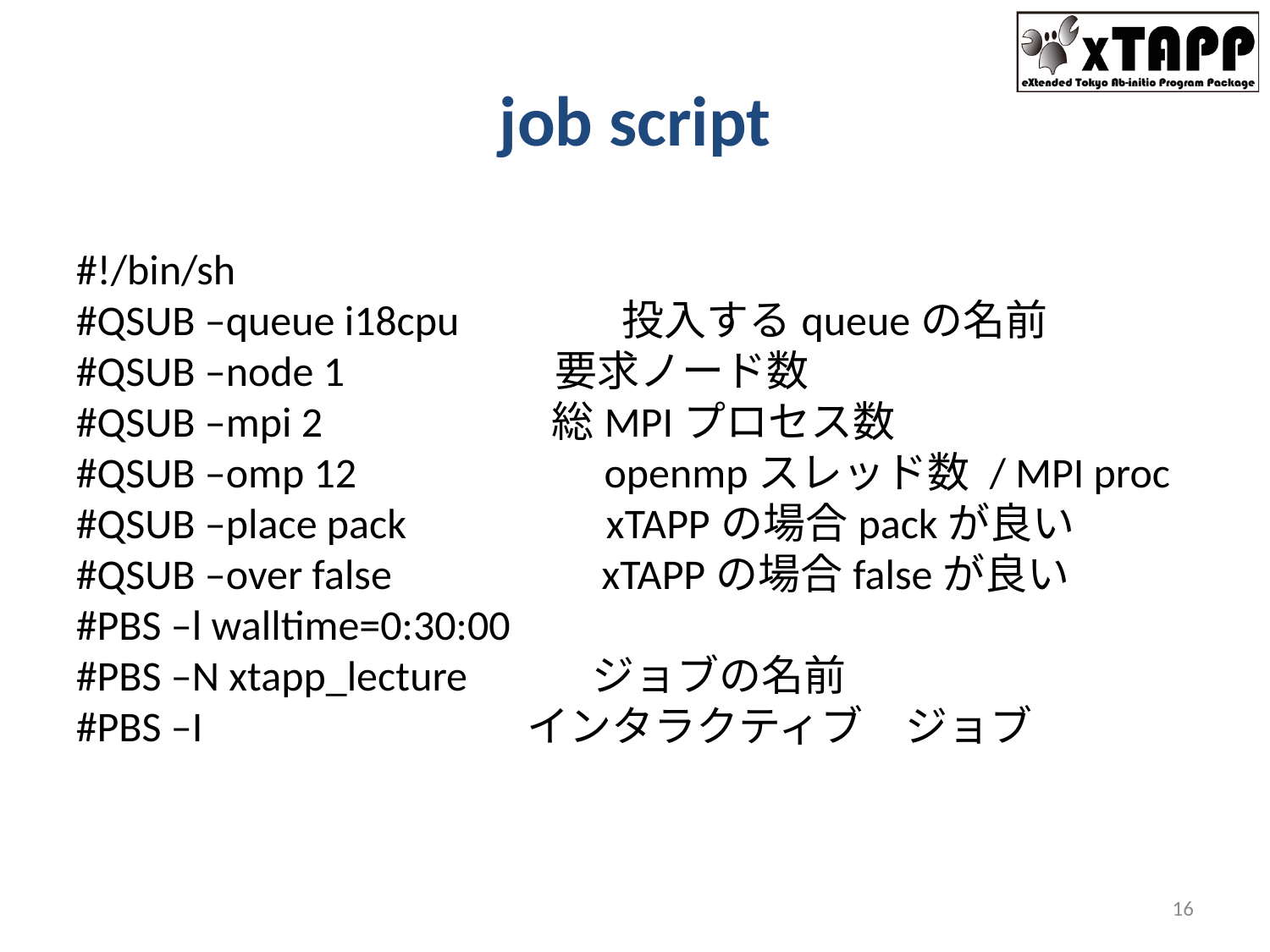

# job script
#!/bin/sh
#QSUB –queue i18cpu                投入するqueueの名前
#QSUB –node 1                     要求ノード数
#QSUB –mpi 2                       総MPIプロセス数
#QSUB –omp 12                          openmpスレッド数 / MPI proc
#QSUB –place pack                     xTAPPの場合packが良い
#QSUB –over false                      xTAPPの場合falseが良い
#PBS –l walltime=0:30:00
#PBS –N xtapp_lecture            ジョブの名前
#PBS –I                                 インタラクティブ　ジョブ
16